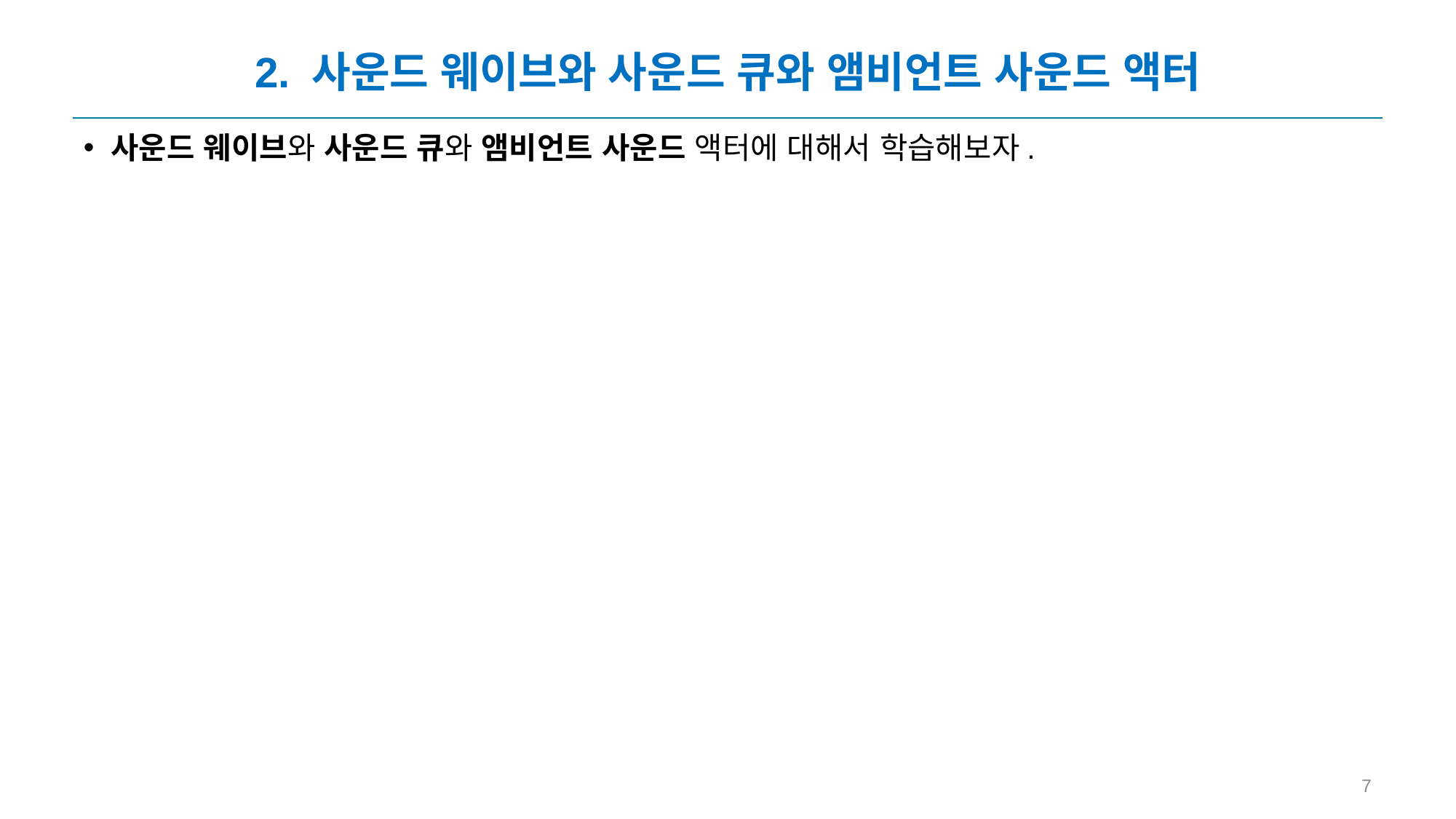

# 2. 사운드 웨이브와 사운드 큐와 앰비언트 사운드 액터
사운드 웨이브와 사운드 큐와 앰비언트 사운드 액터에 대해서 학습해보자.

7